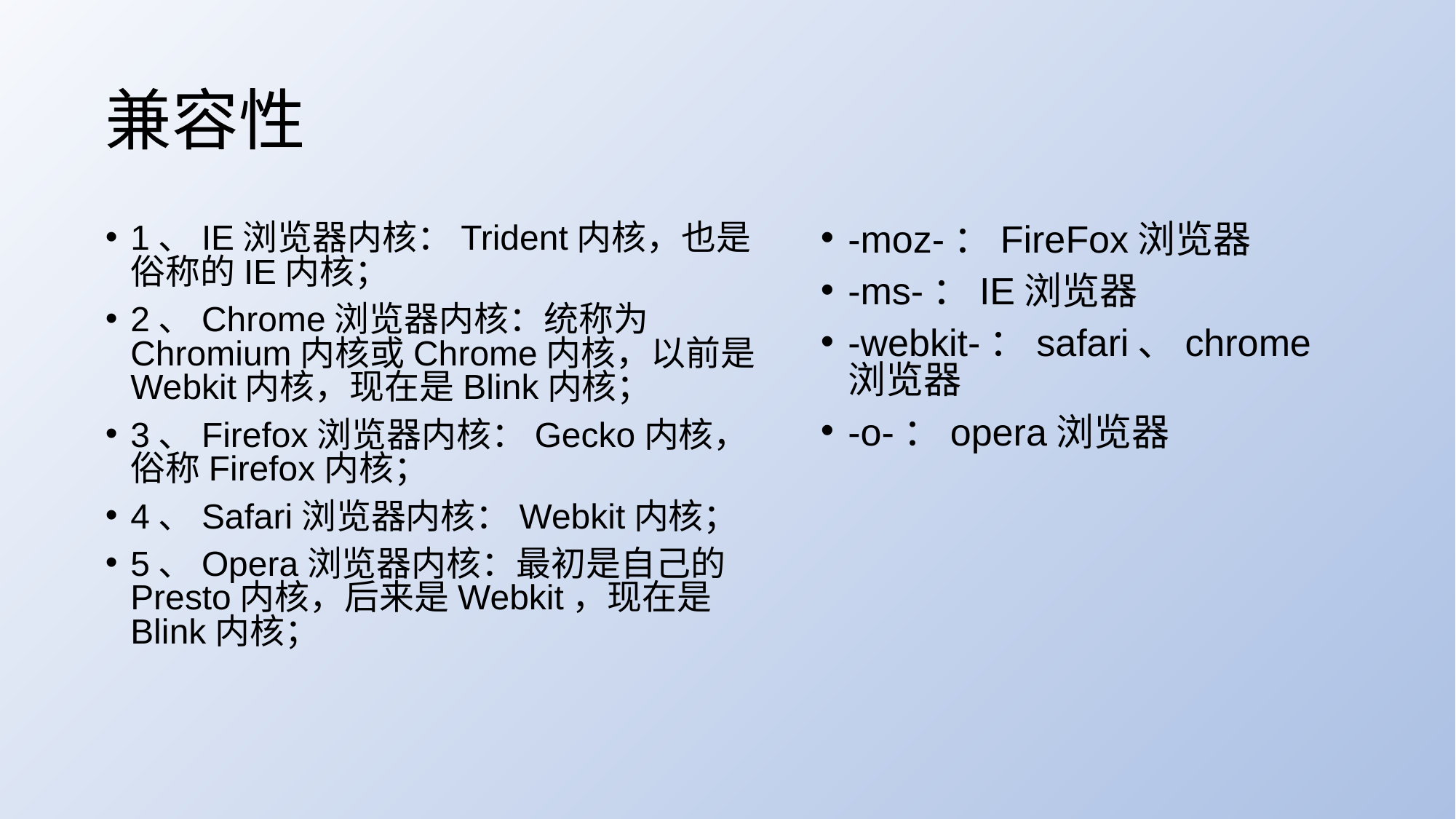

# 兼容性
1、IE浏览器内核：Trident内核，也是俗称的IE内核；
2、Chrome浏览器内核：统称为Chromium内核或Chrome内核，以前是Webkit内核，现在是Blink内核；
3、Firefox浏览器内核：Gecko内核，俗称Firefox内核；
4、Safari浏览器内核：Webkit内核；
5、Opera浏览器内核：最初是自己的Presto内核，后来是Webkit，现在是Blink内核；
-moz-：FireFox浏览器
-ms-：IE浏览器
-webkit-：safari、chrome浏览器
-o-：opera浏览器